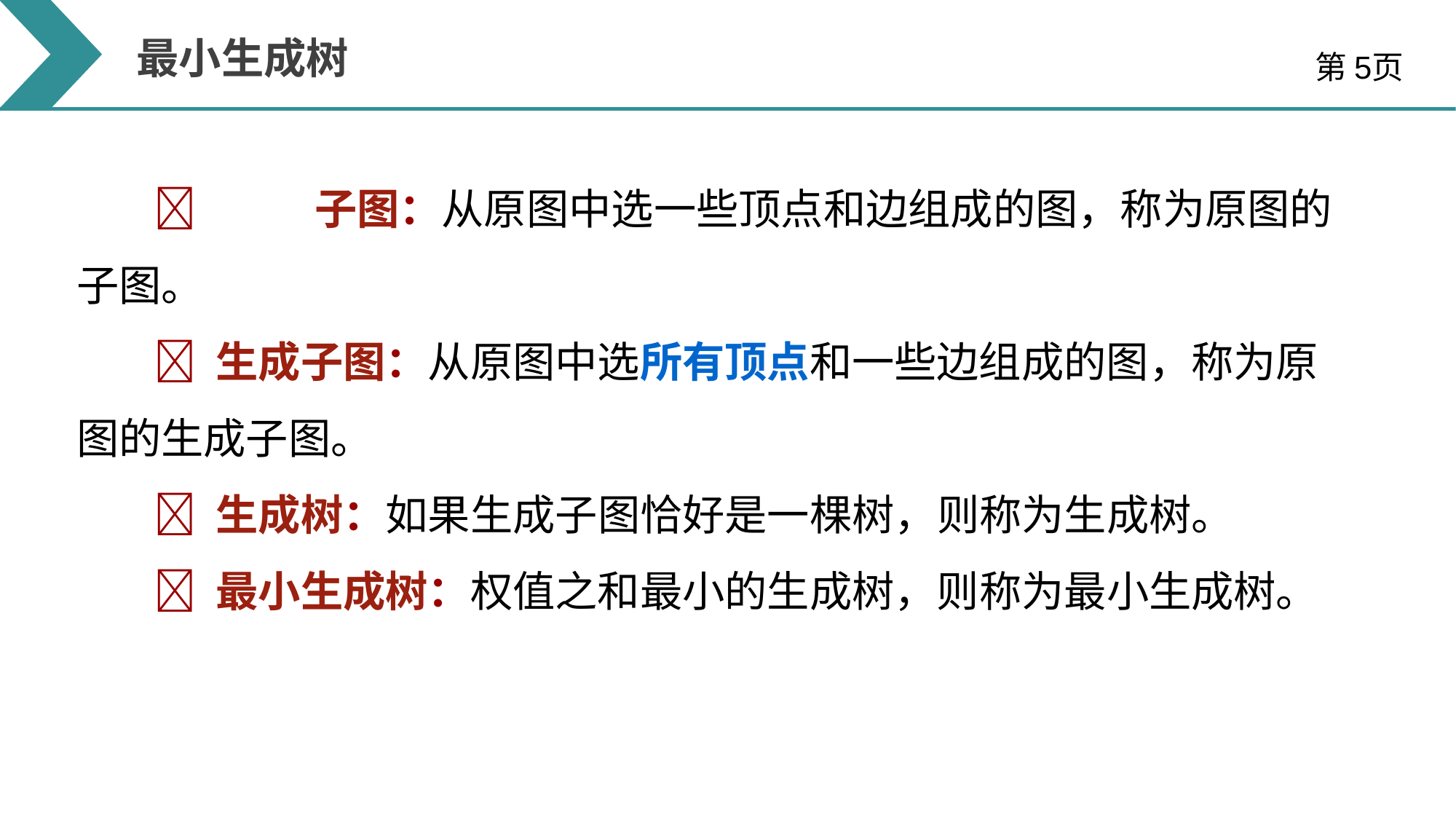

最小生成树
第5页
•	 子图：从原图中选一些顶点和边组成的图，称为原图的子图。
• 生成子图：从原图中选所有顶点和一些边组成的图，称为原图的生成子图。
• 生成树：如果生成子图恰好是一棵树，则称为生成树。
• 最小生成树：权值之和最小的生成树，则称为最小生成树。